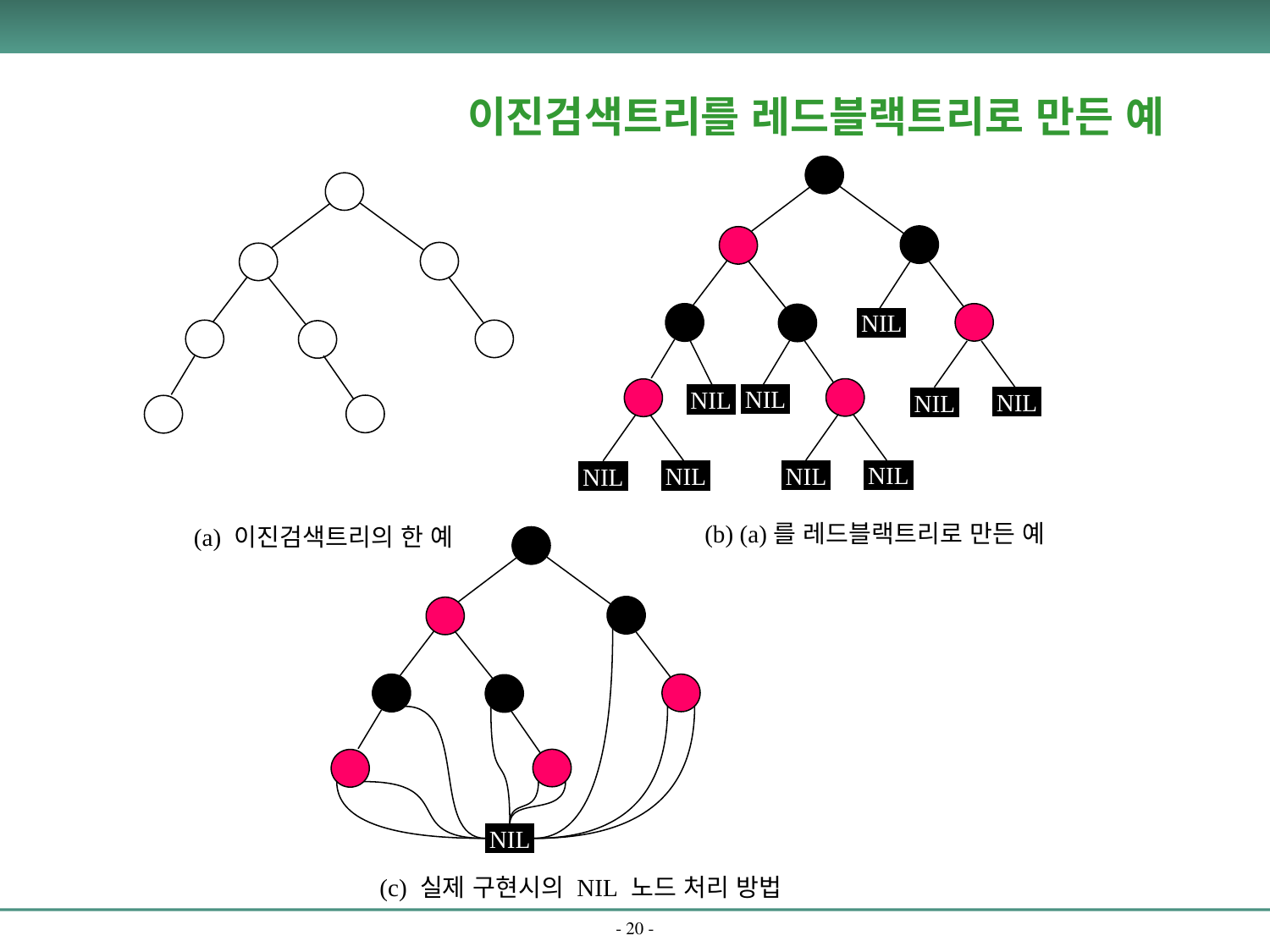

이진검색트리를 레드블랙트리로 만든 예

NIL

NIL
NIL
NIL
NIL

NIL
NIL
NIL
NIL
(b) (a)를 레드블랙트리로 만든 예
(a) 이진검색트리의 한 예

NIL
(c) 실제 구현시의 NIL 노드 처리 방법